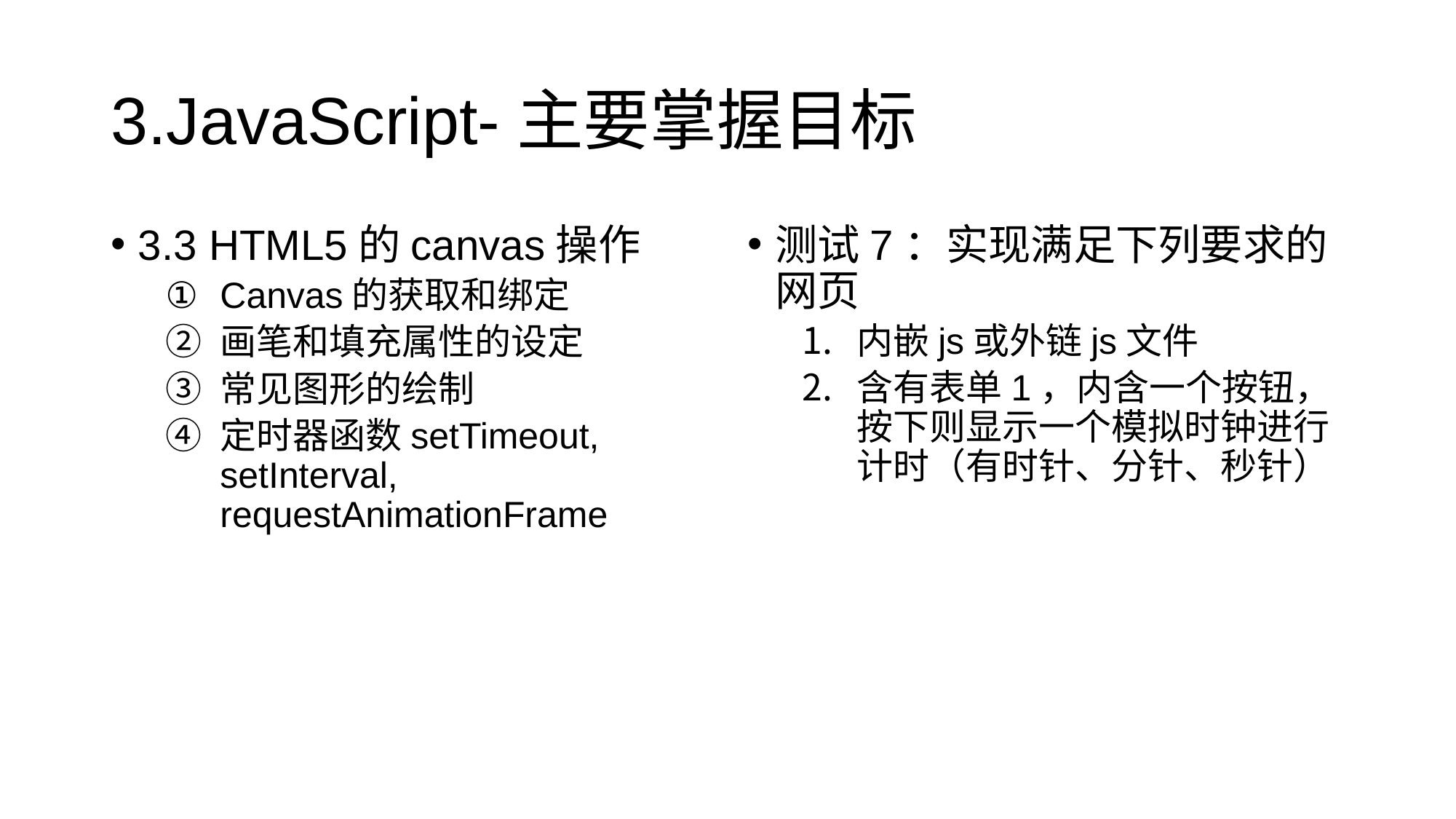

# 3.JavaScript-主要掌握目标
3.3 HTML5的canvas操作
Canvas的获取和绑定
画笔和填充属性的设定
常见图形的绘制
定时器函数setTimeout, setInterval, requestAnimationFrame
测试7：实现满足下列要求的网页
内嵌js或外链js文件
含有表单1，内含一个按钮，按下则显示一个模拟时钟进行计时（有时针、分针、秒针）